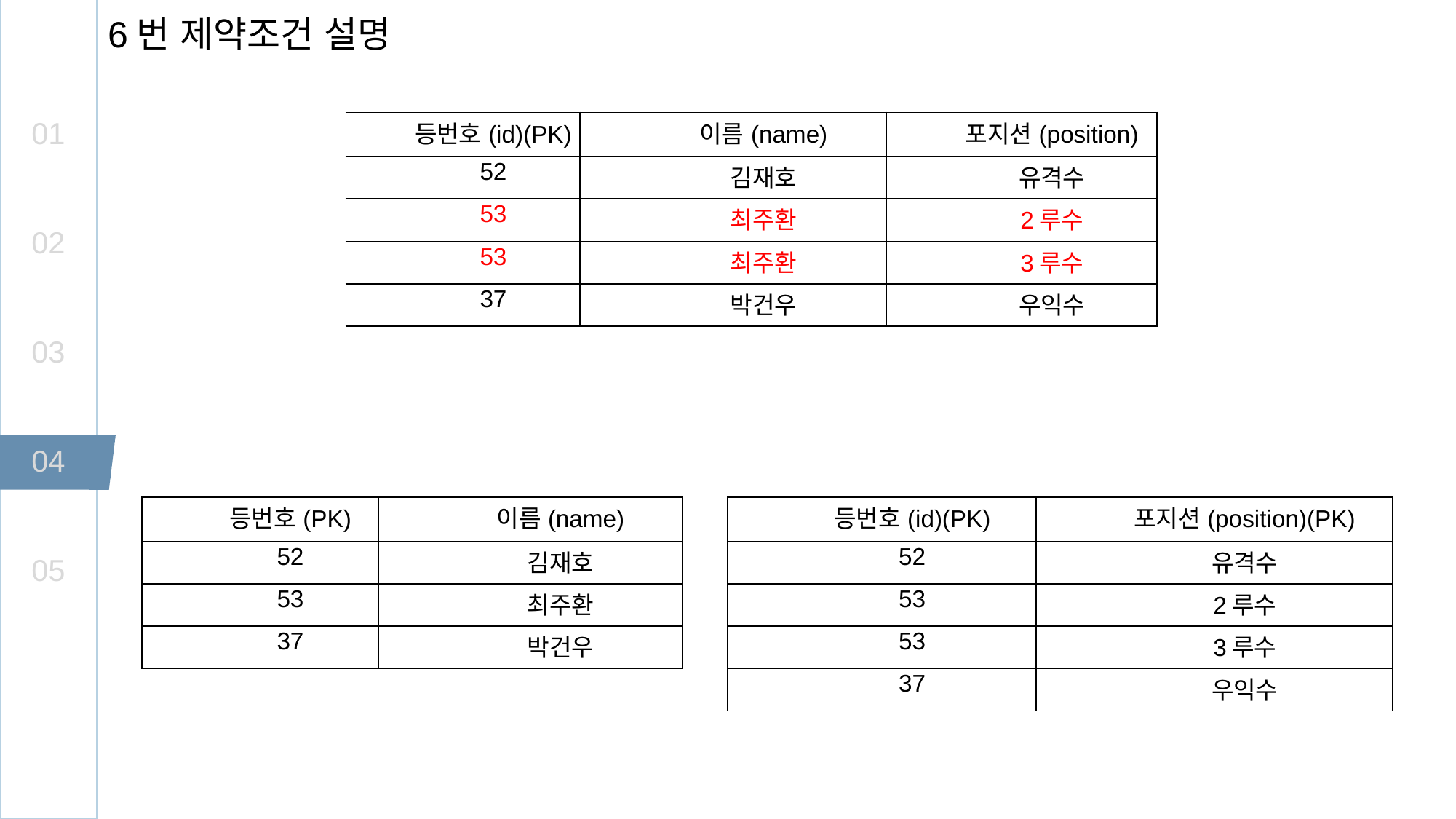

01

02

03

04

05

6번 제약조건 설명
| 등번호(id)(PK) | 이름(name) | 포지션(position) |
| --- | --- | --- |
| 52 | 김재호 | 유격수 |
| 53 | 최주환 | 2루수 |
| 53 | 최주환 | 3루수 |
| 37 | 박건우 | 우익수 |

| 등번호(PK) | 이름(name) |
| --- | --- |
| 52 | 김재호 |
| 53 | 최주환 |
| 37 | 박건우 |
| 등번호(id)(PK) | 포지션(position)(PK) |
| --- | --- |
| 52 | 유격수 |
| 53 | 2루수 |
| 53 | 3루수 |
| 37 | 우익수 |